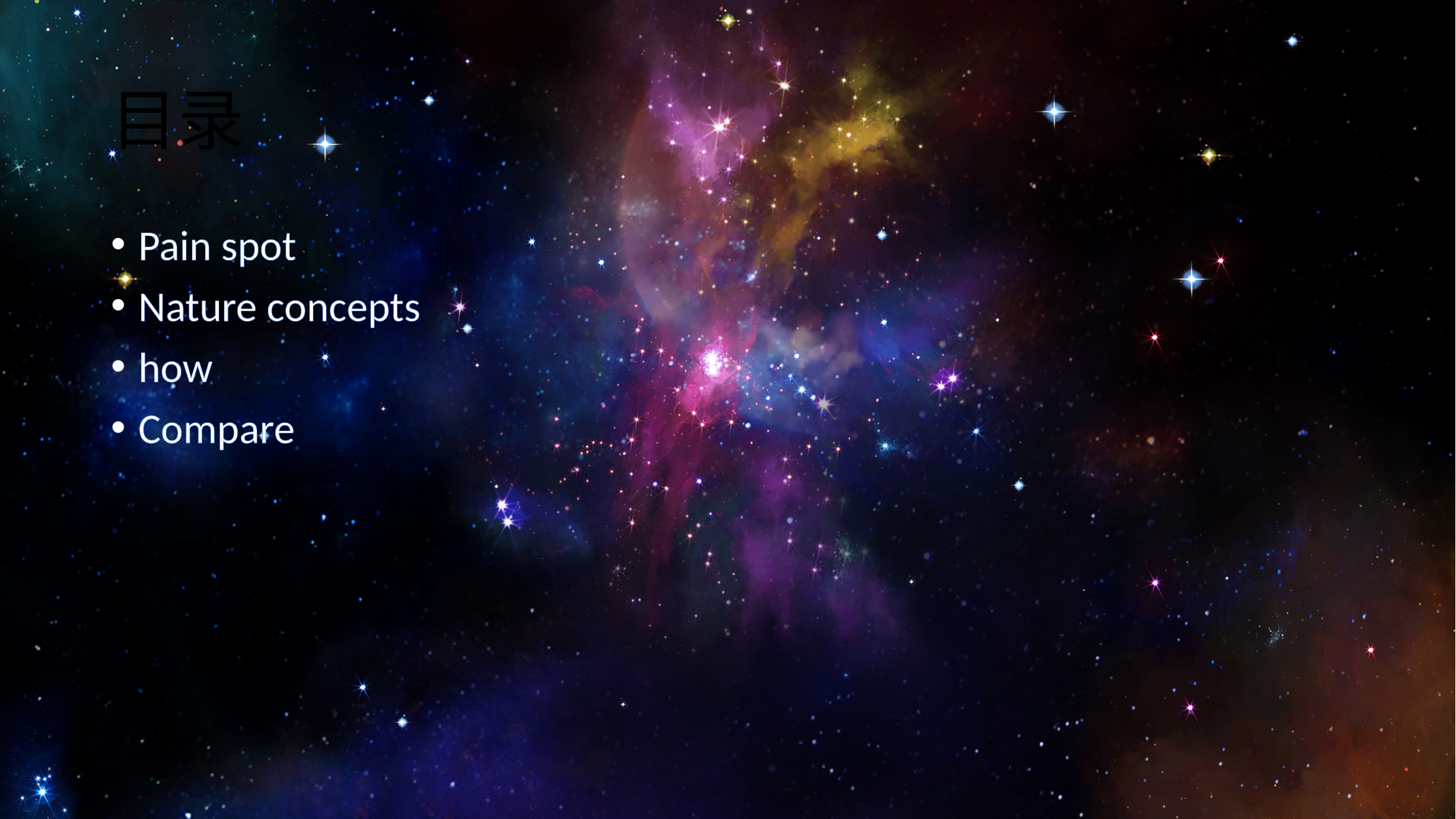

# 目录
Pain spot
Nature concepts
how
Compare